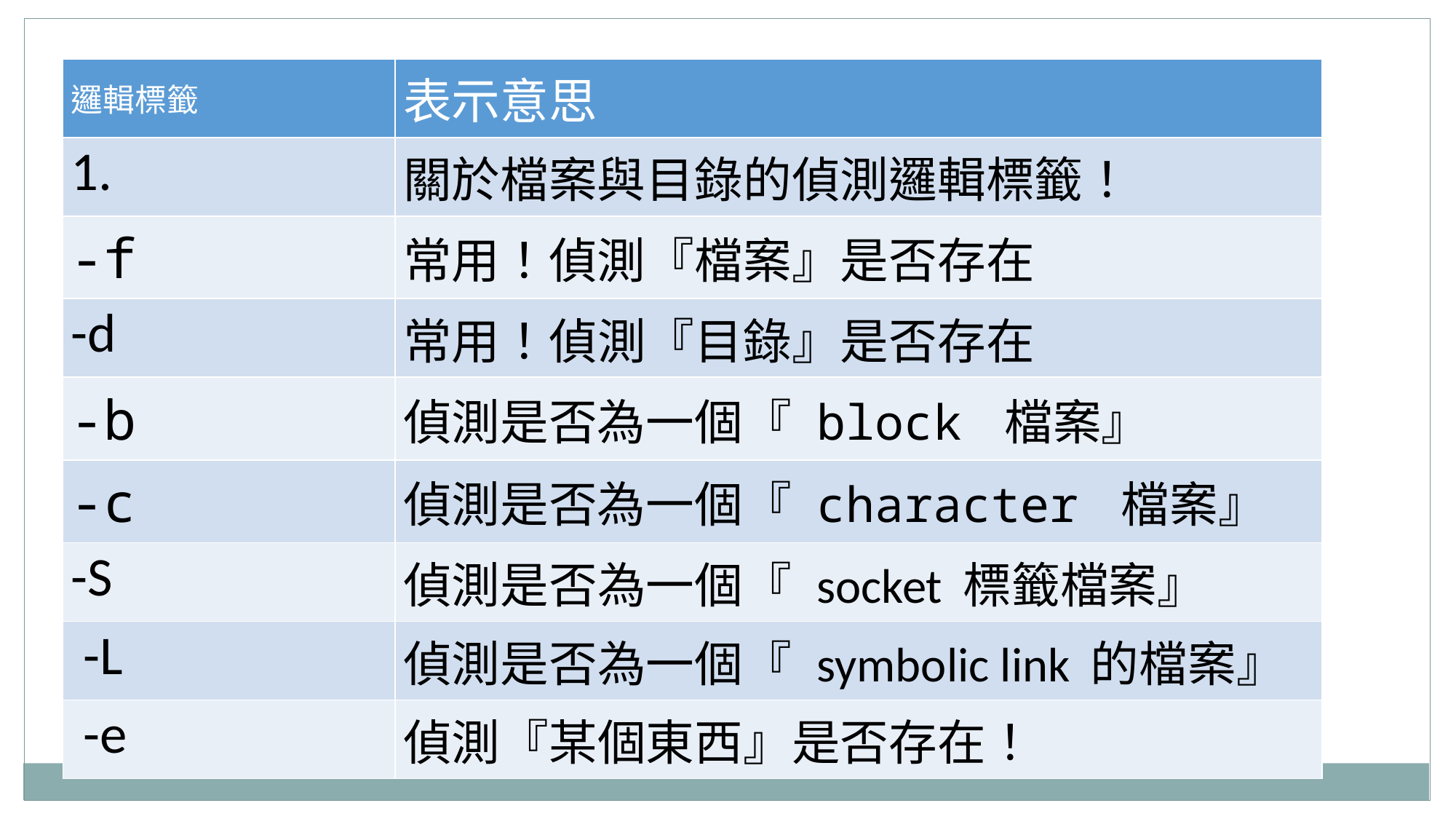

| 邏輯標籤 | 表示意思 |
| --- | --- |
| 1. | 關於檔案與目錄的偵測邏輯標籤！ |
| -f | 常用！偵測『檔案』是否存在 |
| -d | 常用！偵測『目錄』是否存在 |
| -b | 偵測是否為一個『 block 檔案』 |
| -c | 偵測是否為一個『 character 檔案』 |
| -S | 偵測是否為一個『 socket 標籤檔案』 |
| -L | 偵測是否為一個『 symbolic link 的檔案』 |
| -e | 偵測『某個東西』是否存在！ |